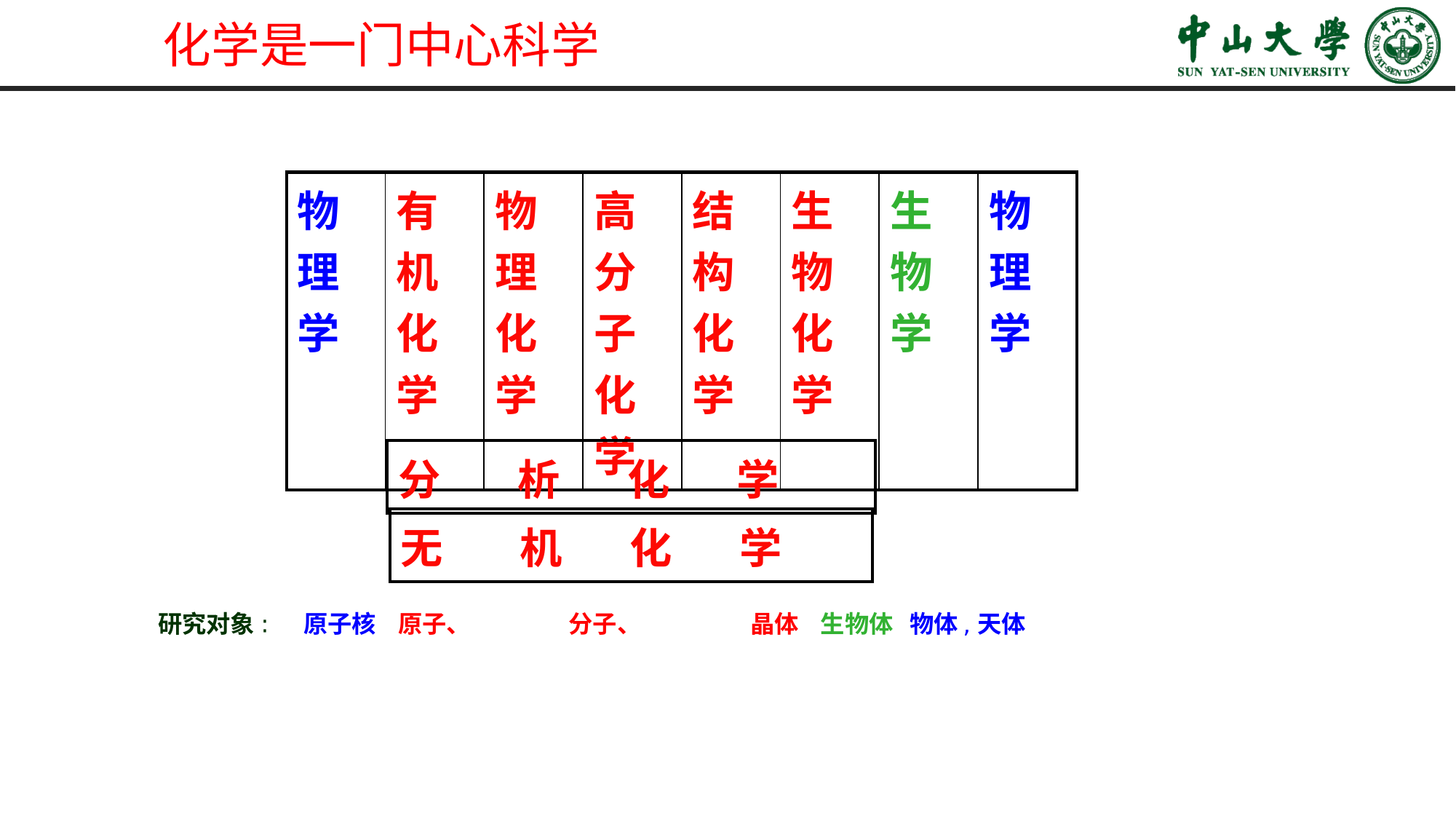

化学是一门中心科学
| 物理学 | 有机化学 | 物理化学 | 高分子化学 | 结构化学 | 生物化学 | 生物学 | 物理学 |
| --- | --- | --- | --- | --- | --- | --- | --- |
| 分 析 化 学 |
| --- |
| 无 机 化 学 |
| --- |
  研究对象:    原子核    原子、                  分子、                    晶体    生物体   物体,天体